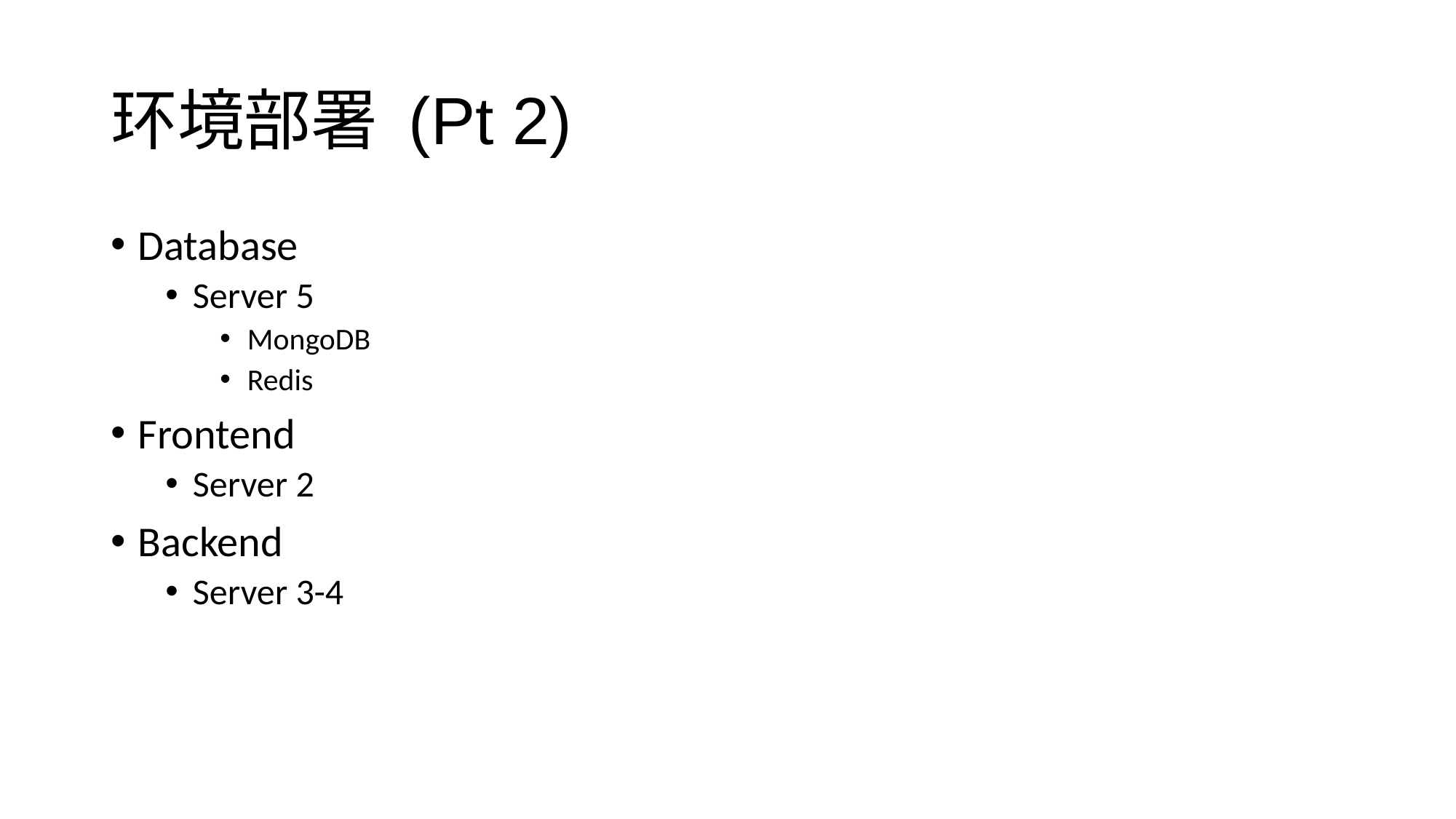

# 环境部署 (Pt 2)
Database
Server 5
MongoDB
Redis
Frontend
Server 2
Backend
Server 3-4